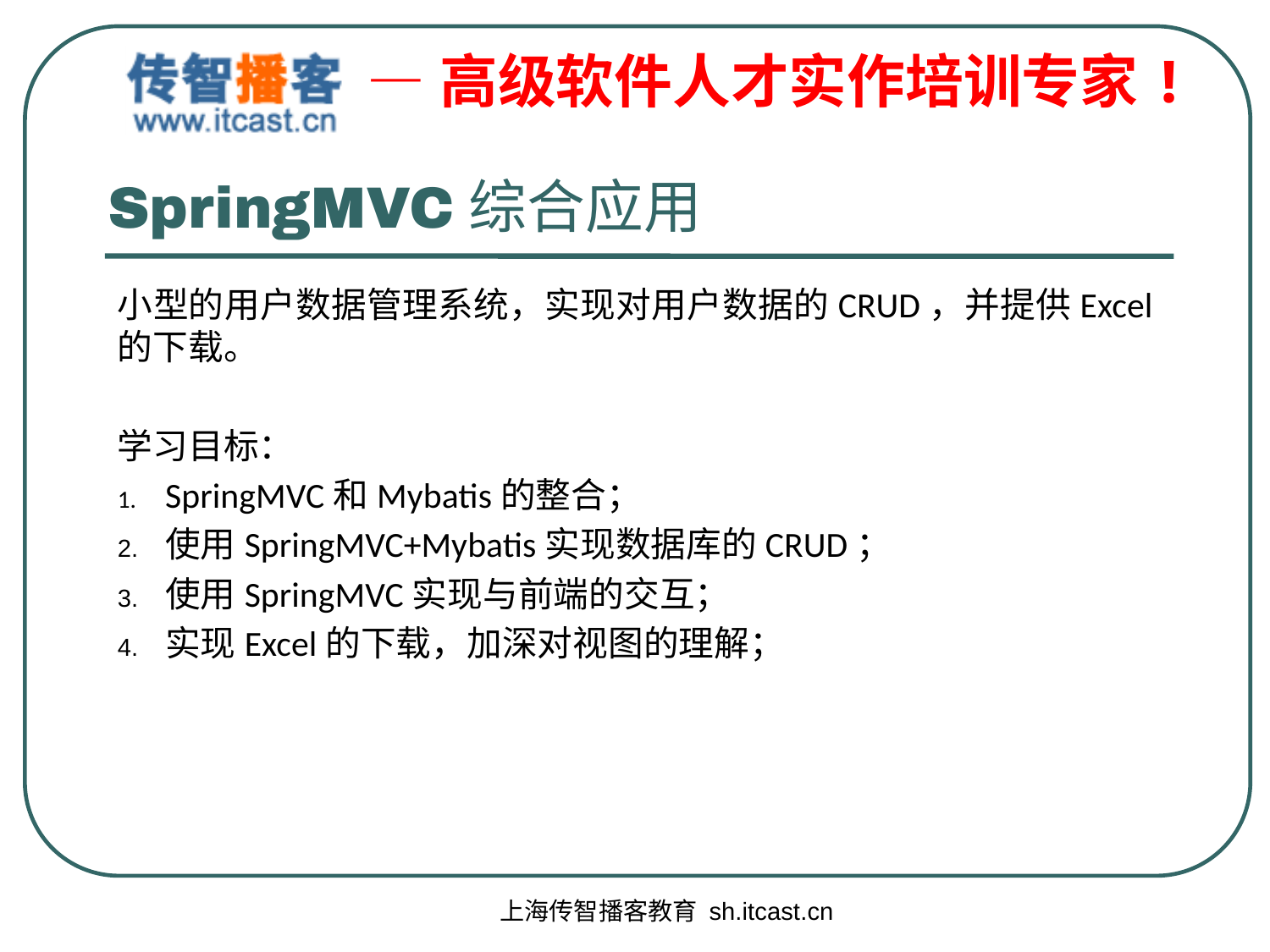

# SpringMVC综合应用
小型的用户数据管理系统，实现对用户数据的CRUD，并提供Excel的下载。

学习目标：
SpringMVC和Mybatis的整合；
使用SpringMVC+Mybatis实现数据库的CRUD；
使用SpringMVC实现与前端的交互；
实现Excel的下载，加深对视图的理解；

上海传智播客教育 sh.itcast.cn